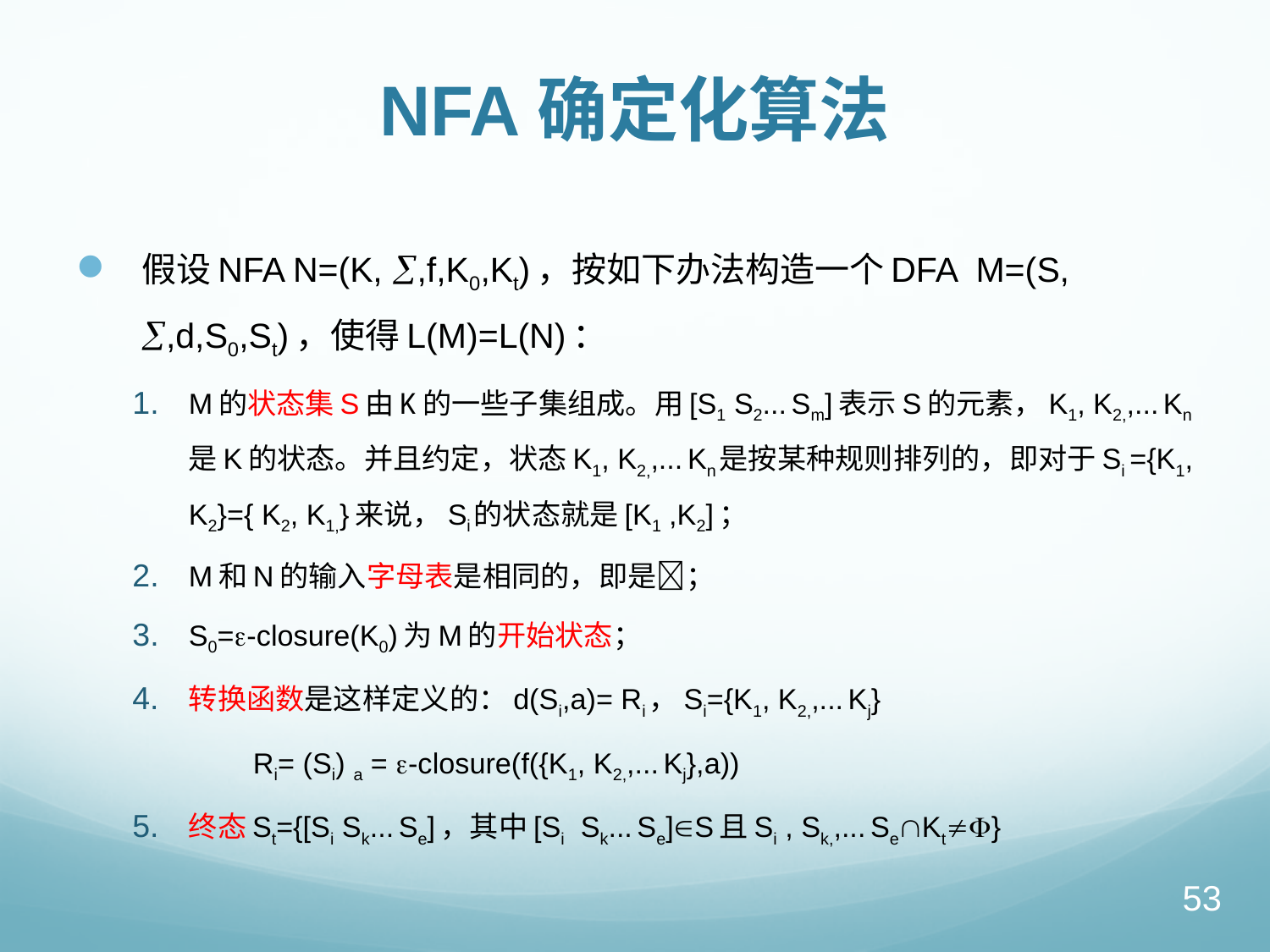

# NFA确定化算法
假设NFA N=(K, ∑,f,K0,Kt)，按如下办法构造一个DFA  M=(S, ∑,d,S0,St)，使得L(M)=L(N)：
M的状态集S由K的一些子集组成。用[S1 S2... Sm]表示S的元素，K1, K2,,... Kn是K的状态。并且约定，状态K1, K2,,... Kn是按某种规则排列的，即对于Si ={K1, K2}={ K2, K1,}来说，Si的状态就是[K1 ,K2]；
M和N的输入字母表是相同的，即是∑；
S0=ε-closure(K0)为M的开始状态；
转换函数是这样定义的：d(Si,a)= Ri，Si={K1, K2,,... Kj}
               Ri= (Si) a = ε-closure(f({K1, K2,,... Kj},a))
终态St={[Si Sk... Se]，其中[Si  Sk... Se]∈S且Si , Sk,,... Se∩Kt≠Φ}
53